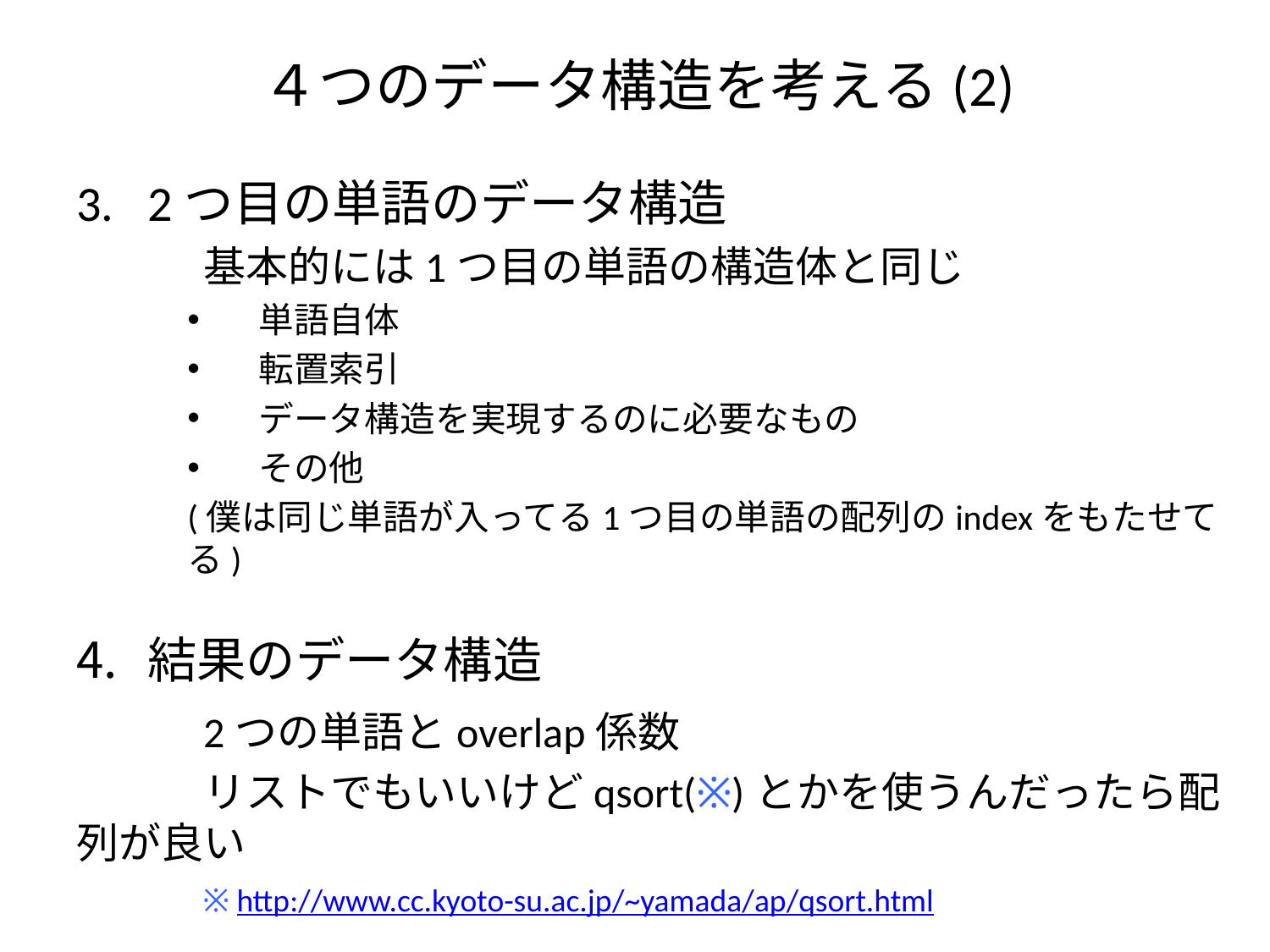

# ４つのデータ構造を考える(2)
2つ目の単語のデータ構造
	基本的には1つ目の単語の構造体と同じ
単語自体
転置索引
データ構造を実現するのに必要なもの
その他
(僕は同じ単語が入ってる1つ目の単語の配列のindexをもたせてる)

結果のデータ構造
	2つの単語とoverlap係数
	リストでもいいけどqsort(※)とかを使うんだったら配列が良い
※ http://www.cc.kyoto-su.ac.jp/~yamada/ap/qsort.html